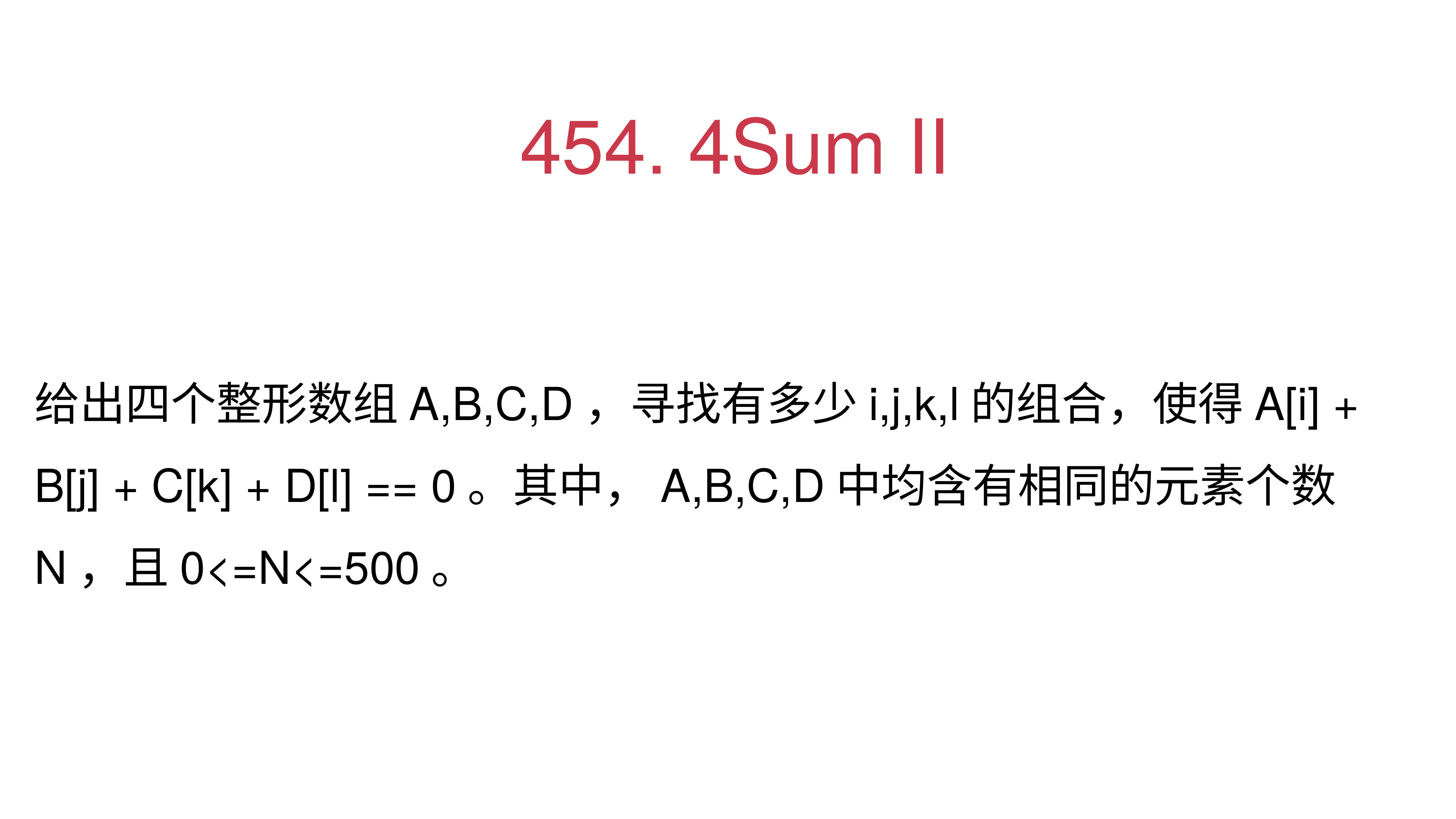

# 454. 4Sum II
给出四个整形数组A,B,C,D，寻找有多少i,j,k,l的组合，使得A[i] + B[j] + C[k] + D[l] == 0。其中，A,B,C,D中均含有相同的元素个数N，且0<=N<=500。